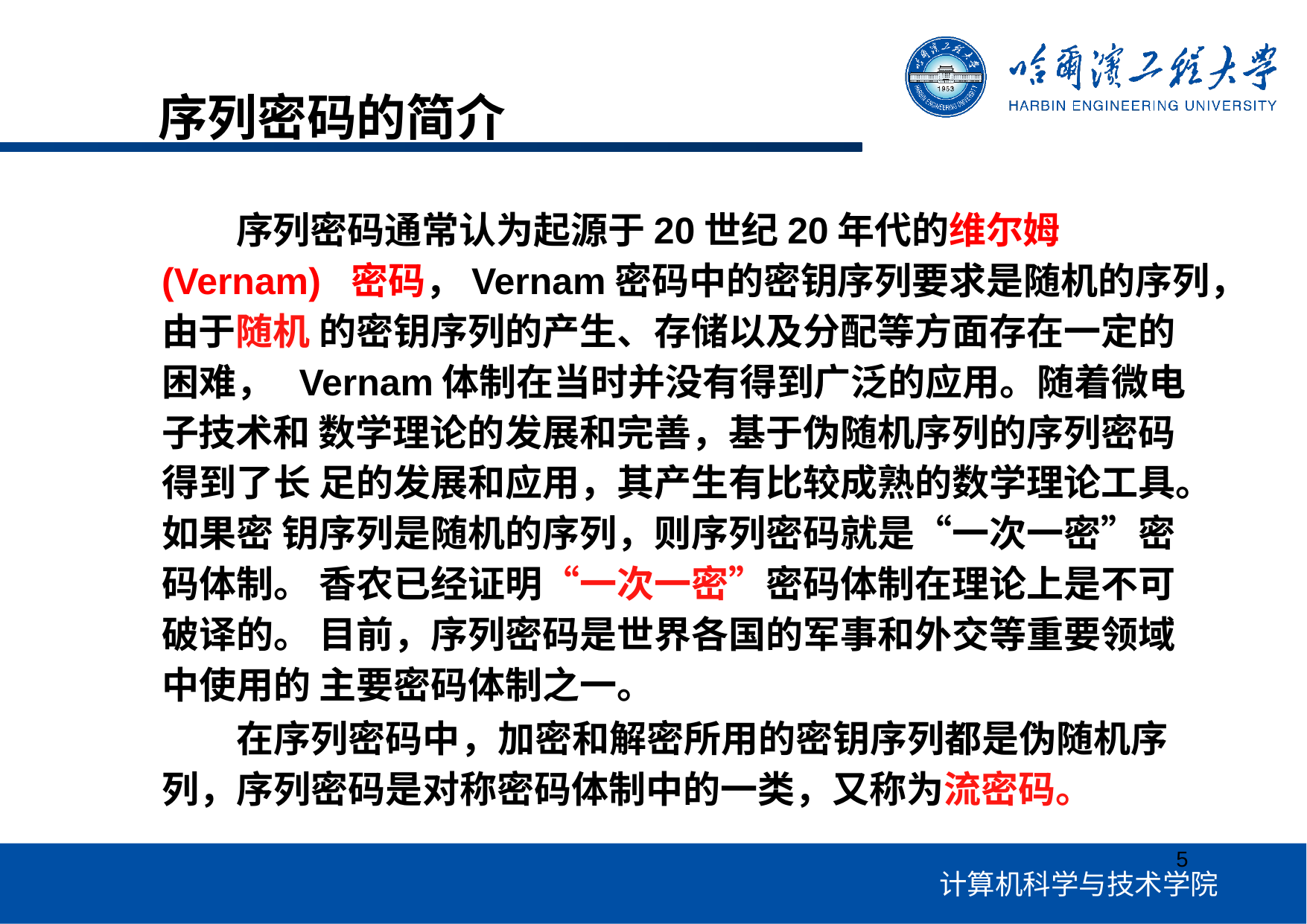

# 序列密码的简介
序列密码通常认为起源于20世纪20年代的维尔姆(Vernam)  密码，Vernam密码中的密钥序列要求是随机的序列，由于随机 的密钥序列的产生、存储以及分配等方面存在一定的困难，  Vernam体制在当时并没有得到广泛的应用。随着微电子技术和 数学理论的发展和完善，基于伪随机序列的序列密码得到了长 足的发展和应用，其产生有比较成熟的数学理论工具。如果密 钥序列是随机的序列，则序列密码就是“一次一密”密码体制。 香农已经证明“一次一密”密码体制在理论上是不可破译的。 目前，序列密码是世界各国的军事和外交等重要领域中使用的 主要密码体制之一。
在序列密码中，加密和解密所用的密钥序列都是伪随机序 列，序列密码是对称密码体制中的一类，又称为流密码。
5